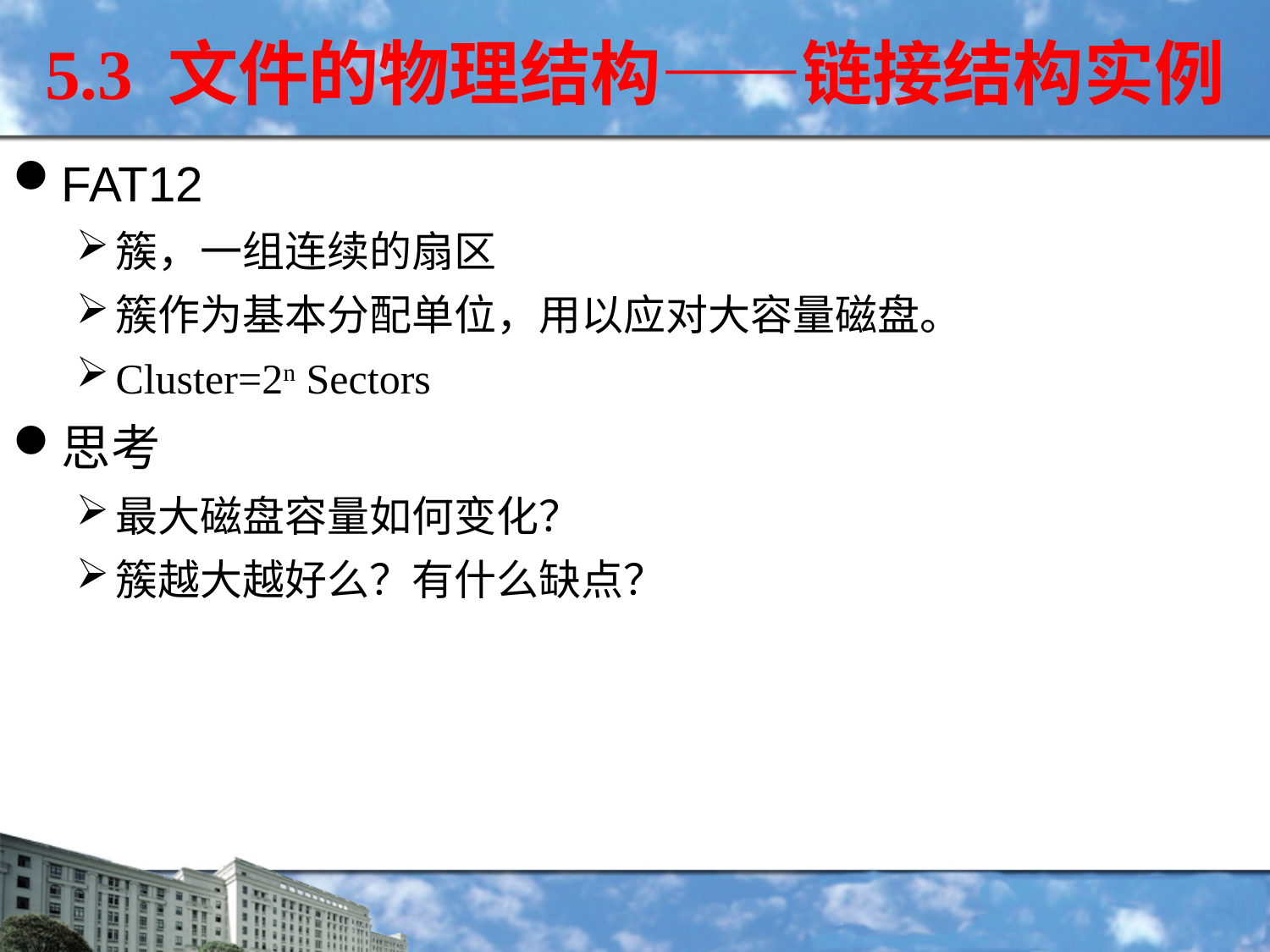

5.3 文件的物理结构——链接结构实例
FAT12
簇，一组连续的扇区
簇作为基本分配单位，用以应对大容量磁盘。
Cluster=2n Sectors
思考
最大磁盘容量如何变化？
簇越大越好么？有什么缺点？